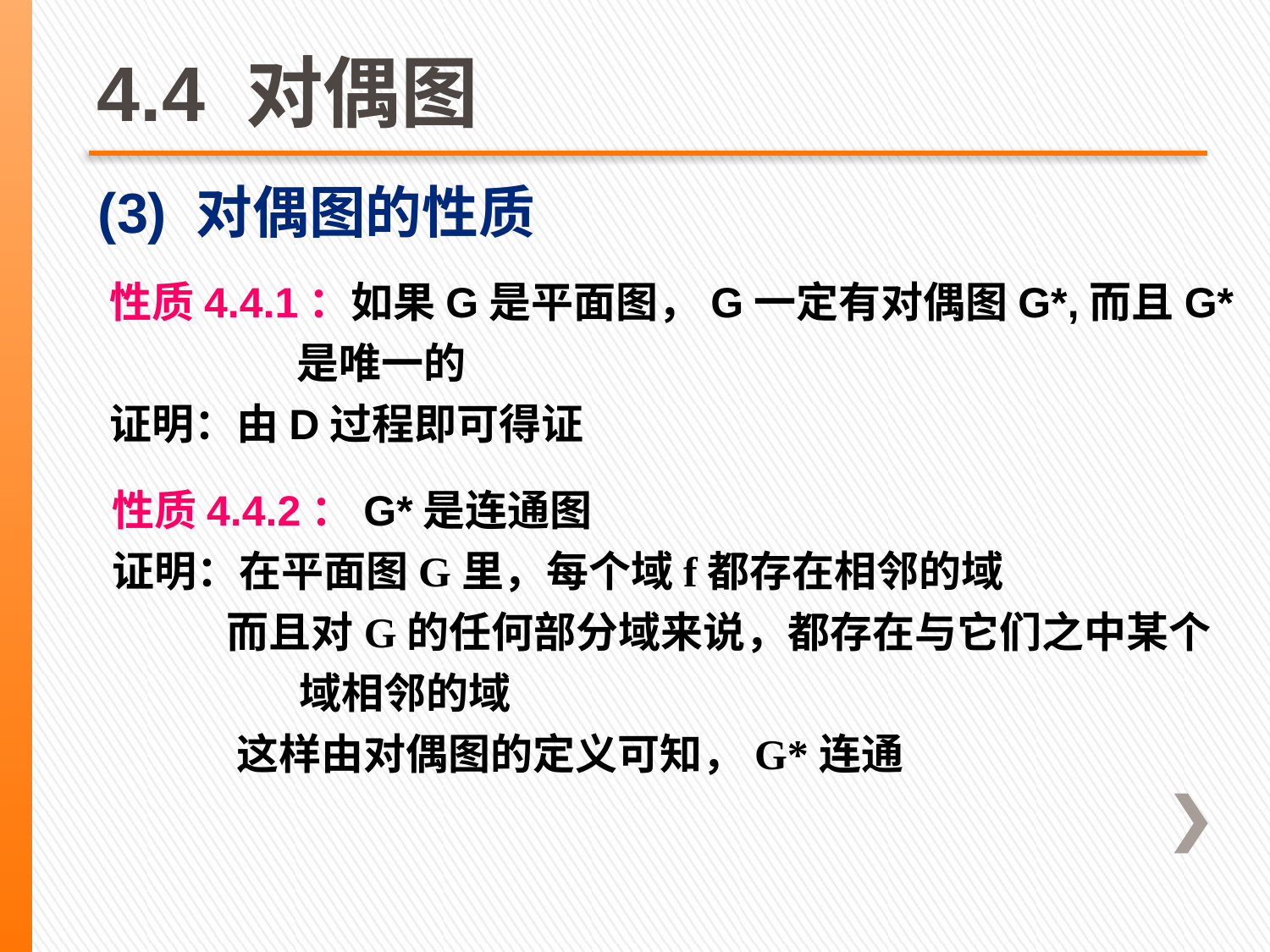

# 4.4 对偶图
(3) 对偶图的性质
性质4.4.1：如果G是平面图，G一定有对偶图G*,而且G*是唯一的
证明：由D过程即可得证
性质4.4.2：G*是连通图
证明：在平面图G里，每个域f都存在相邻的域
           而且对G的任何部分域来说，都存在与它们之中某个域相邻的域
            这样由对偶图的定义可知，G*连通